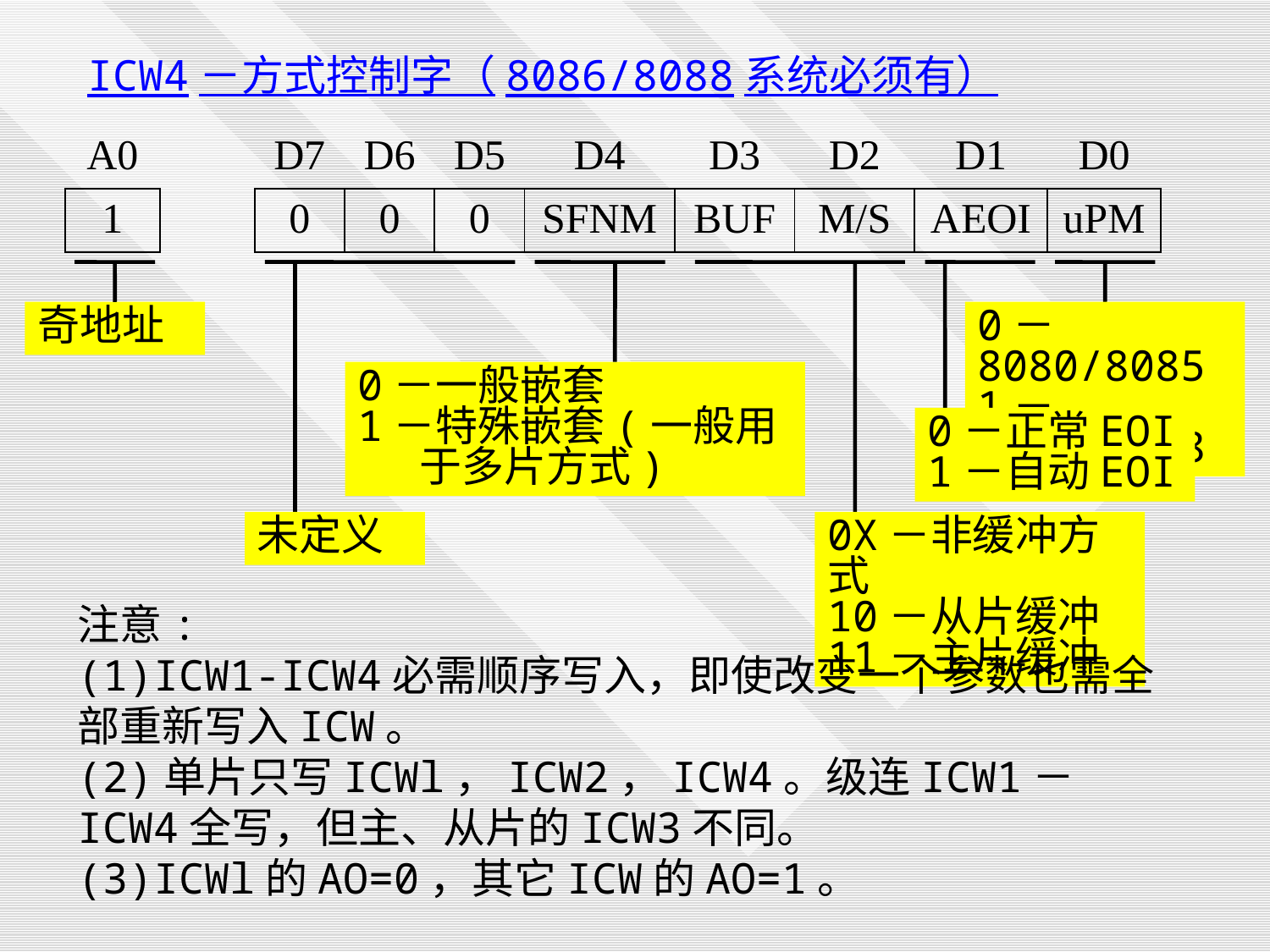

ICW4－方式控制字（8086/8088系统必须有）
| A0 |  | D7 | D6 | D5 | D4 | D3 | D2 | D1 | D0 |
| --- | --- | --- | --- | --- | --- | --- | --- | --- | --- |
| 1 |  | 0 | 0 | 0 | SFNM | BUF | M/S | AEOI | uPM |

奇地址
0－8080/8085
1－8086/8088
0－一般嵌套
1－特殊嵌套(一般用于多片方式)
0－正常EOI
1－自动EOI
未定义
0X－非缓冲方式
10－从片缓冲
11－主片缓冲
注意:
(1)ICW1-ICW4必需顺序写入，即使改变一个参数也需全部重新写入ICW。
(2)单片只写ICWl，ICW2，ICW4。级连ICW1－ICW4全写，但主、从片的ICW3不同。
(3)ICWl的AO=0，其它ICW的AO=1。